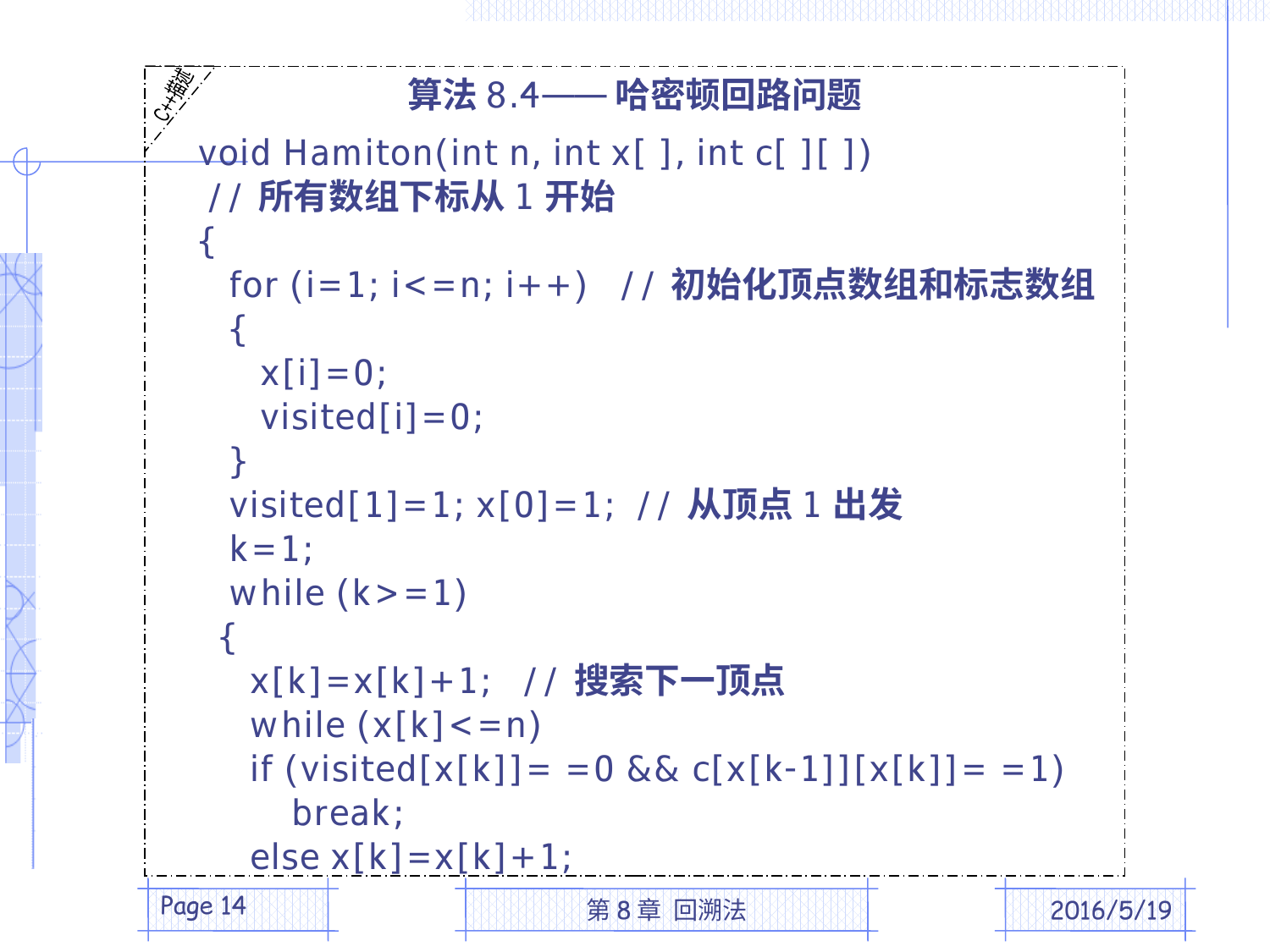

C++描述
算法8.4——哈密顿回路问题
    void Hamiton(int n, int x[ ], int c[ ][ ])
     //所有数组下标从1开始
    {
       for (i=1; i<=n; i++)   //初始化顶点数组和标志数组
       {
          x[i]=0;
          visited[i]=0;
       }
       visited[1]=1; x[0]=1;  //从顶点1出发
       k=1;
       while (k>=1)
      {
         x[k]=x[k]+1;   //搜索下一顶点
         while (x[k]<=n)
         if (visited[x[k]]= =0 && c[x[k-1]][x[k]]= =1)
             break;
         else x[k]=x[k]+1;

Page 14
第8章  回溯法
2016/5/19